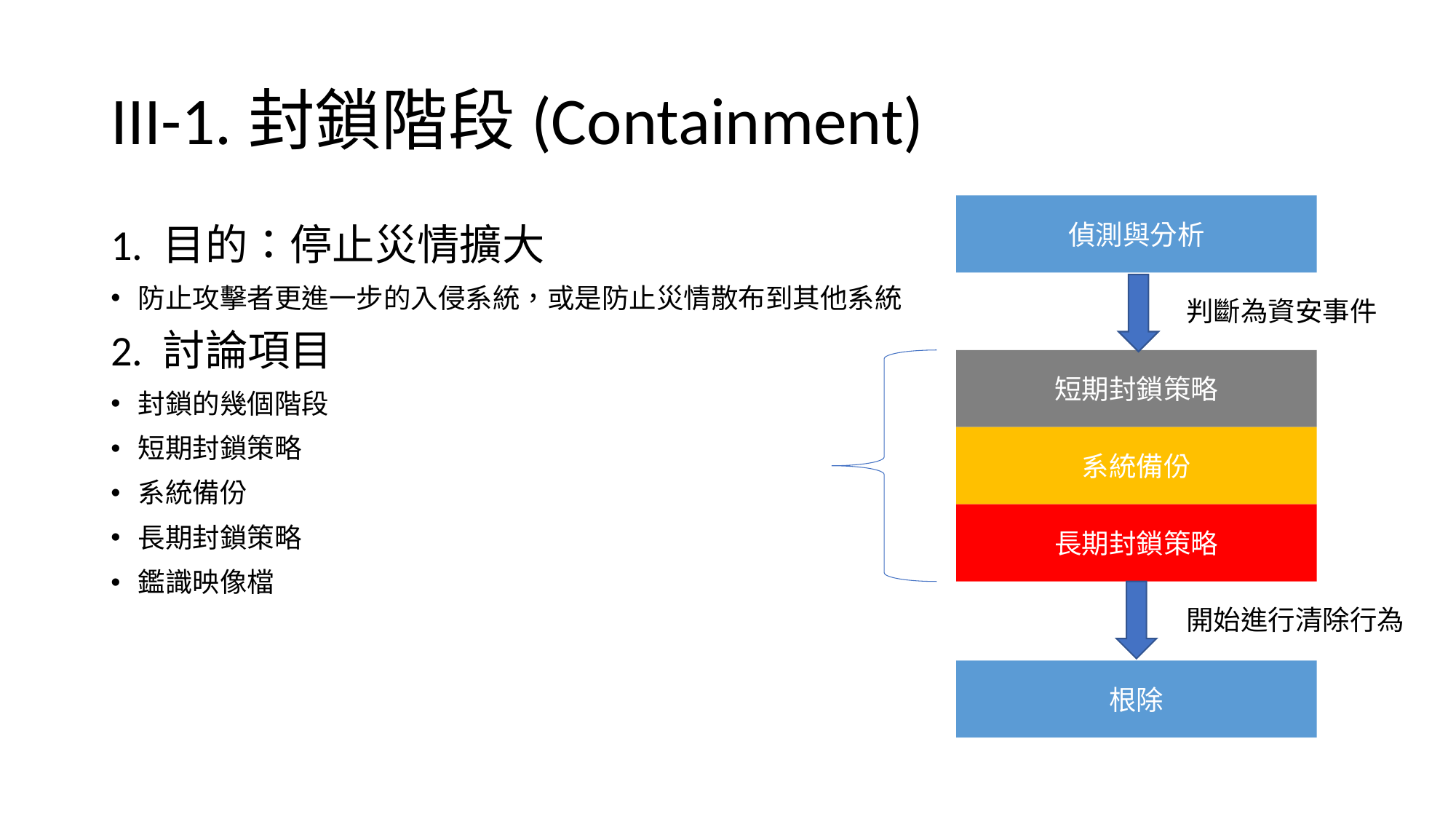

# III-1.封鎖階段(Containment)
偵測與分析
1. 目的：停止災情擴大
防止攻擊者更進一步的入侵系統，或是防止災情散布到其他系統
2. 討論項目
封鎖的幾個階段
短期封鎖策略
系統備份
長期封鎖策略
鑑識映像檔

判斷為資安事件
短期封鎖策略

系統備份
長期封鎖策略

開始進行清除行為
根除